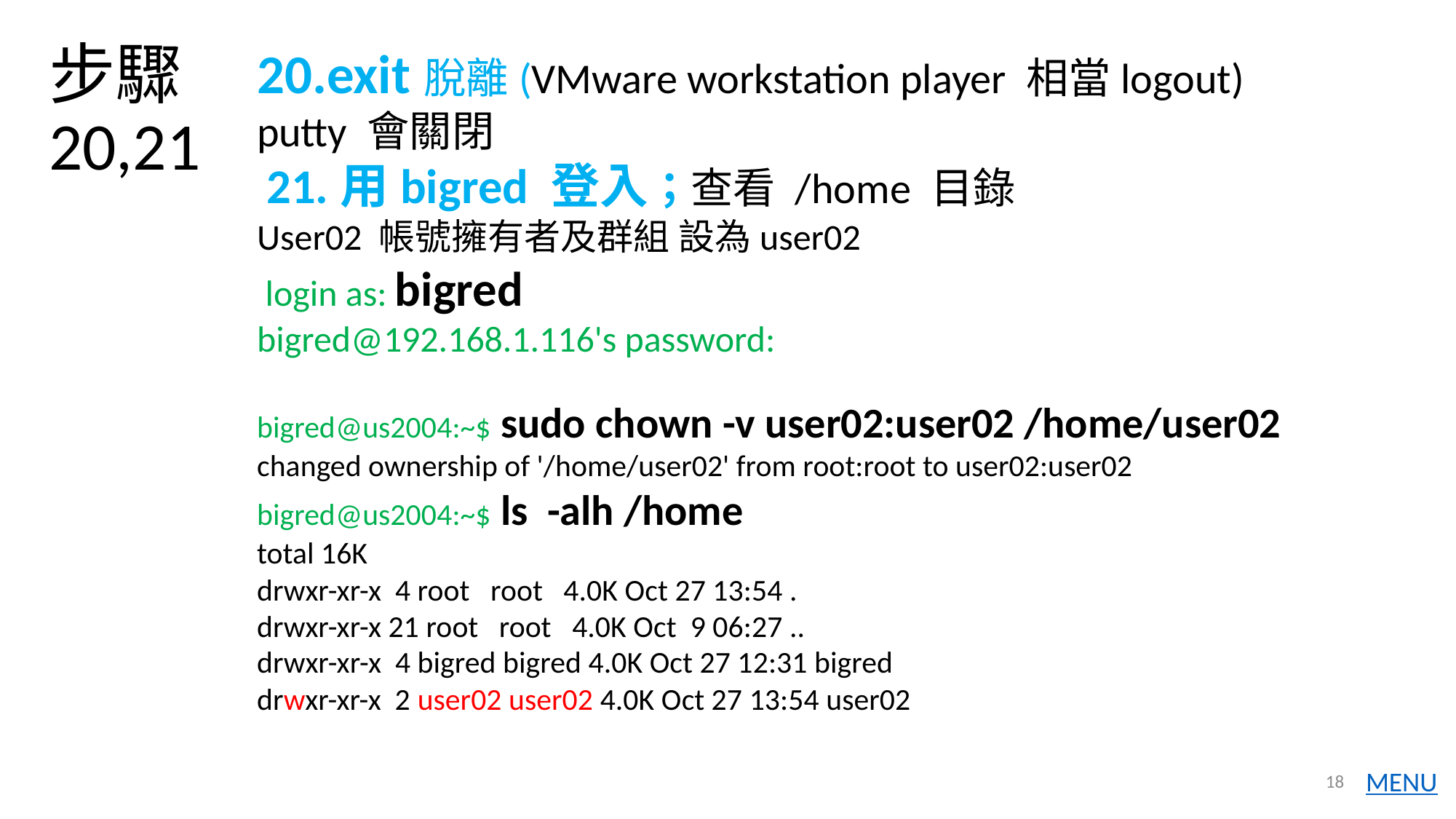

# 步驟20,21
20.exit脫離(VMware workstation player 相當logout)
putty 會關閉
 21.用bigred 登入；查看 /home 目錄
User02 帳號擁有者及群組 設為user02
 login as: bigred
bigred@192.168.1.116's password:

bigred@us2004:~$ sudo chown -v user02:user02 /home/user02
changed ownership of '/home/user02' from root:root to user02:user02
bigred@us2004:~$ ls  -alh /home
total 16K
drwxr-xr-x  4 root   root   4.0K Oct 27 13:54 .
drwxr-xr-x 21 root   root   4.0K Oct  9 06:27 ..
drwxr-xr-x  4 bigred bigred 4.0K Oct 27 12:31 bigred
drwxr-xr-x  2 user02 user02 4.0K Oct 27 13:54 user02

18